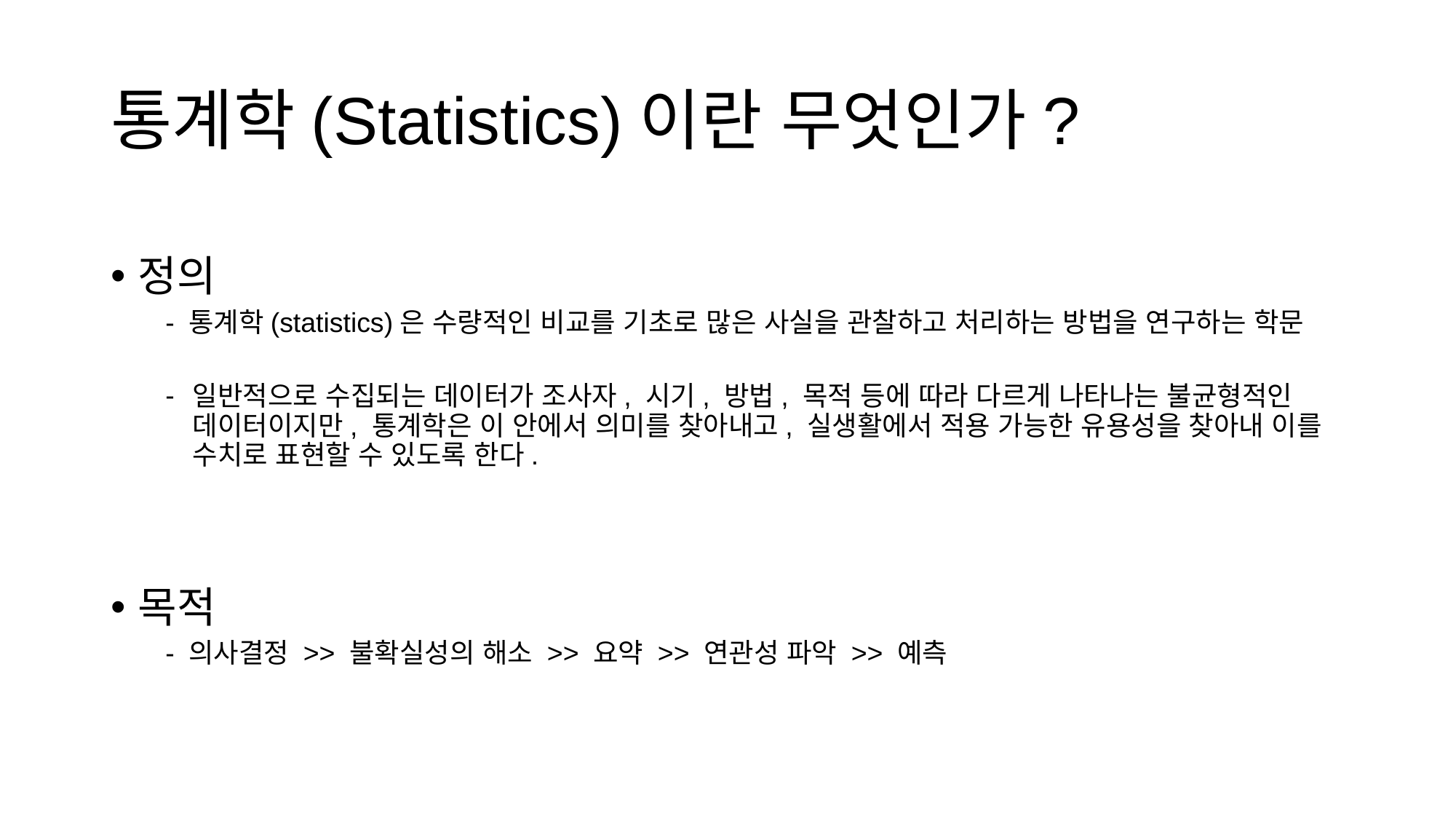

# 통계학(Statistics)이란 무엇인가?
정의
- 통계학(statistics)은 수량적인 비교를 기초로 많은 사실을 관찰하고 처리하는 방법을 연구하는 학문

일반적으로 수집되는 데이터가 조사자, 시기, 방법, 목적 등에 따라 다르게 나타나는 불균형적인 데이터이지만, 통계학은 이 안에서 의미를 찾아내고, 실생활에서 적용 가능한 유용성을 찾아내 이를 수치로 표현할 수 있도록 한다.
목적
- 의사결정 >> 불확실성의 해소 >> 요약 >> 연관성 파악 >> 예측